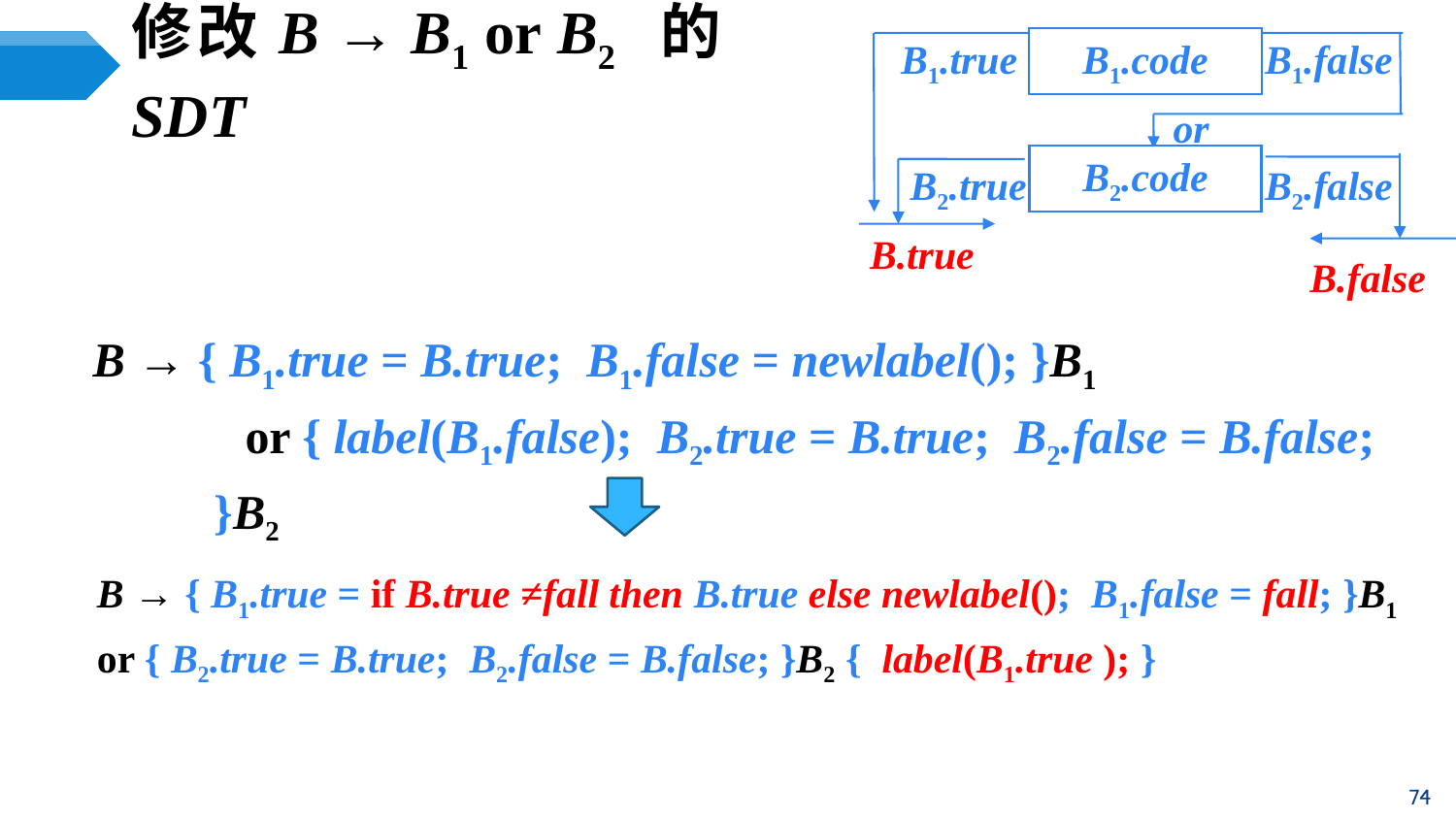

B1.code
B1.false
B1.true

or

B2.code

B2.true
B2.false

B.true

B.false
# 修改B → B1 or B2  的SDT
B → { B1.true = B.true;  B1.false = newlabel(); }B1
	     or { label(B1.false);  B2.true = B.true;  B2.false = B.false;
      }B2

B → { B1.true = if B.true ≠fall then B.true else newlabel();  B1.false = fall; }B1 or { B2.true = B.true;  B2.false = B.false; }B2 {  label(B1.true ); }

74